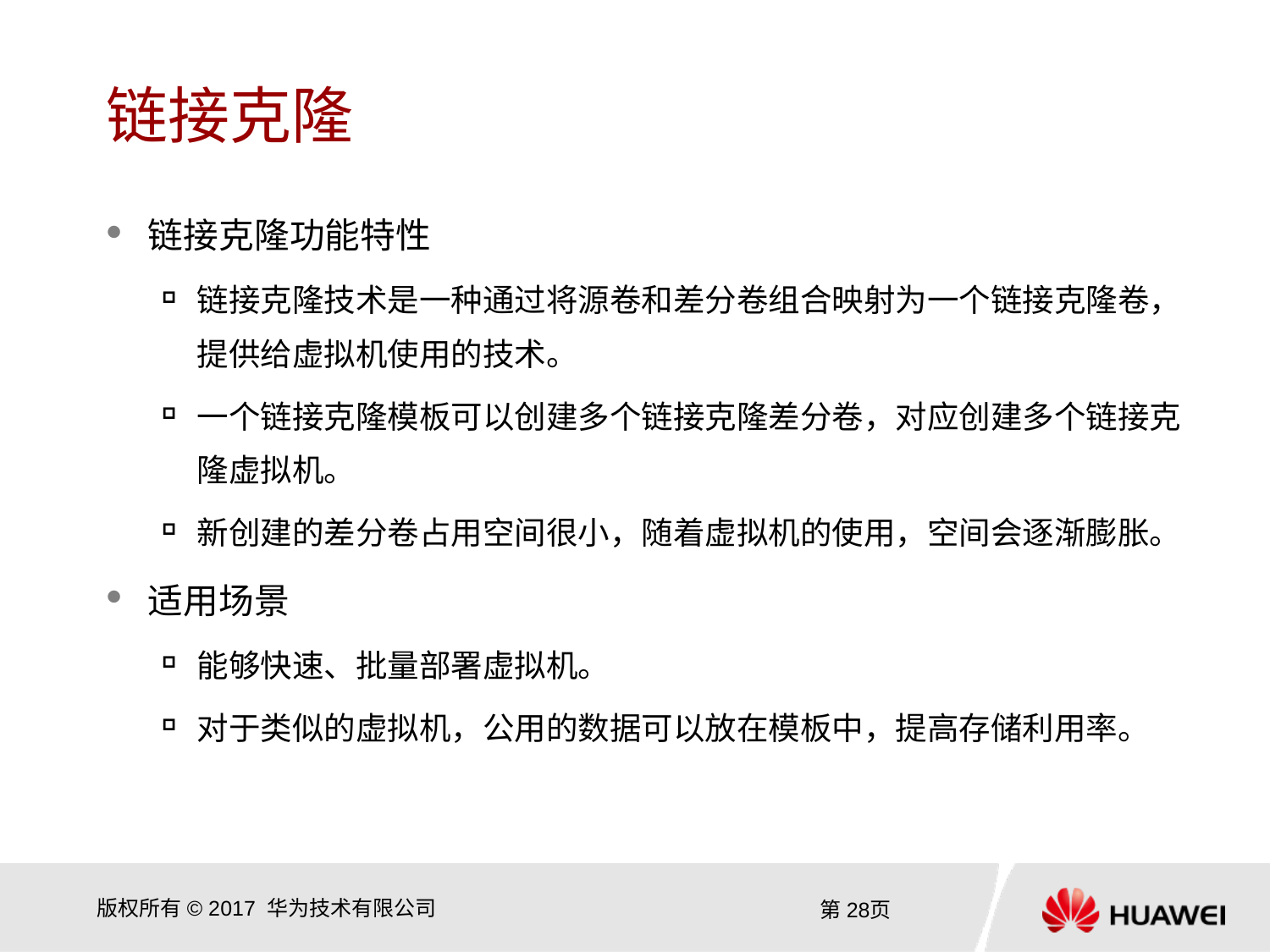

# 链接克隆
链接克隆功能特性
链接克隆技术是一种通过将源卷和差分卷组合映射为一个链接克隆卷，提供给虚拟机使用的技术。
一个链接克隆模板可以创建多个链接克隆差分卷，对应创建多个链接克隆虚拟机。
新创建的差分卷占用空间很小，随着虚拟机的使用，空间会逐渐膨胀。
适用场景
能够快速、批量部署虚拟机。
对于类似的虚拟机，公用的数据可以放在模板中，提高存储利用率。